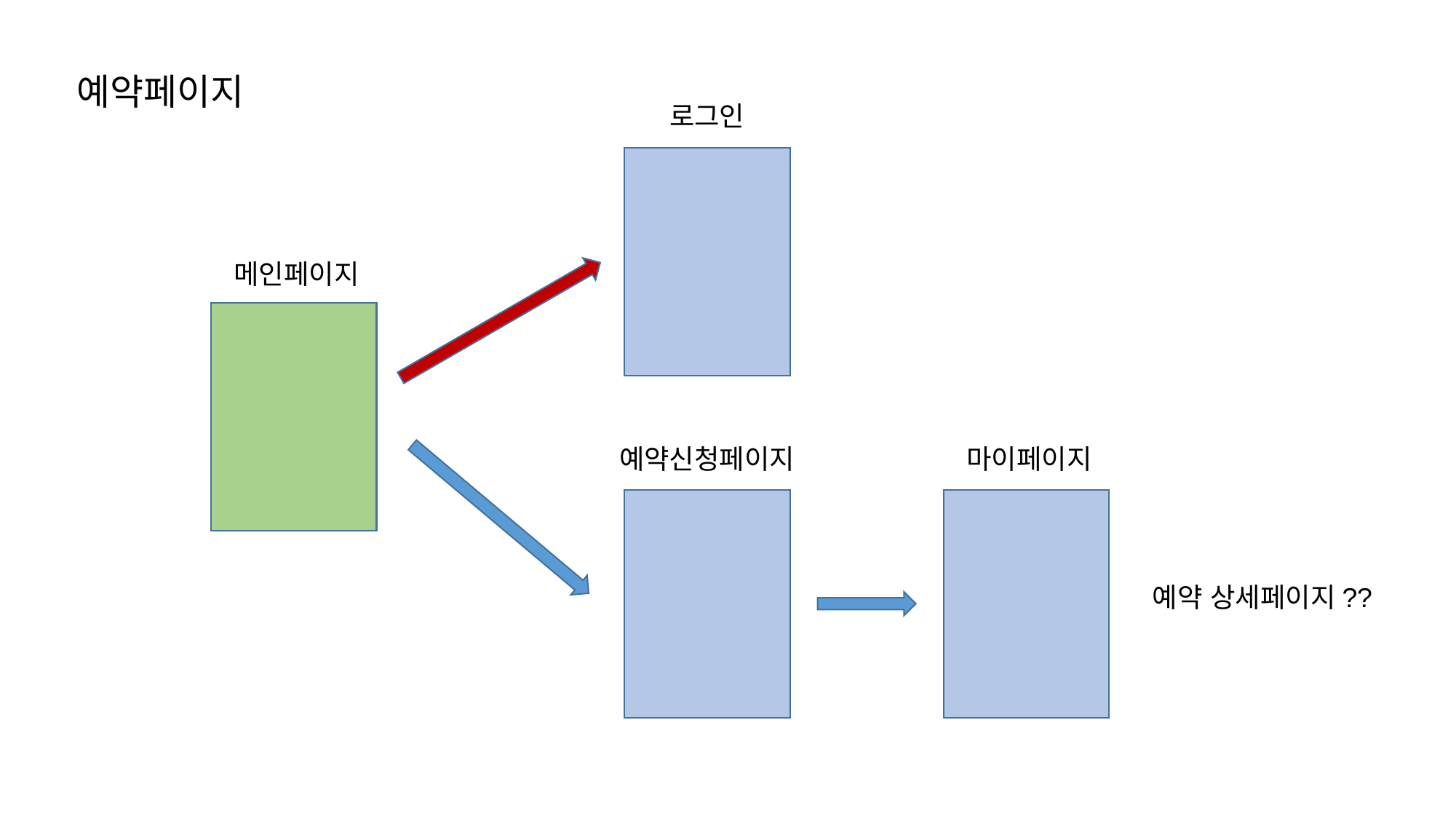

예약페이지
로그인

메인페이지

예약신청페이지
마이페이지

예약 상세페이지??